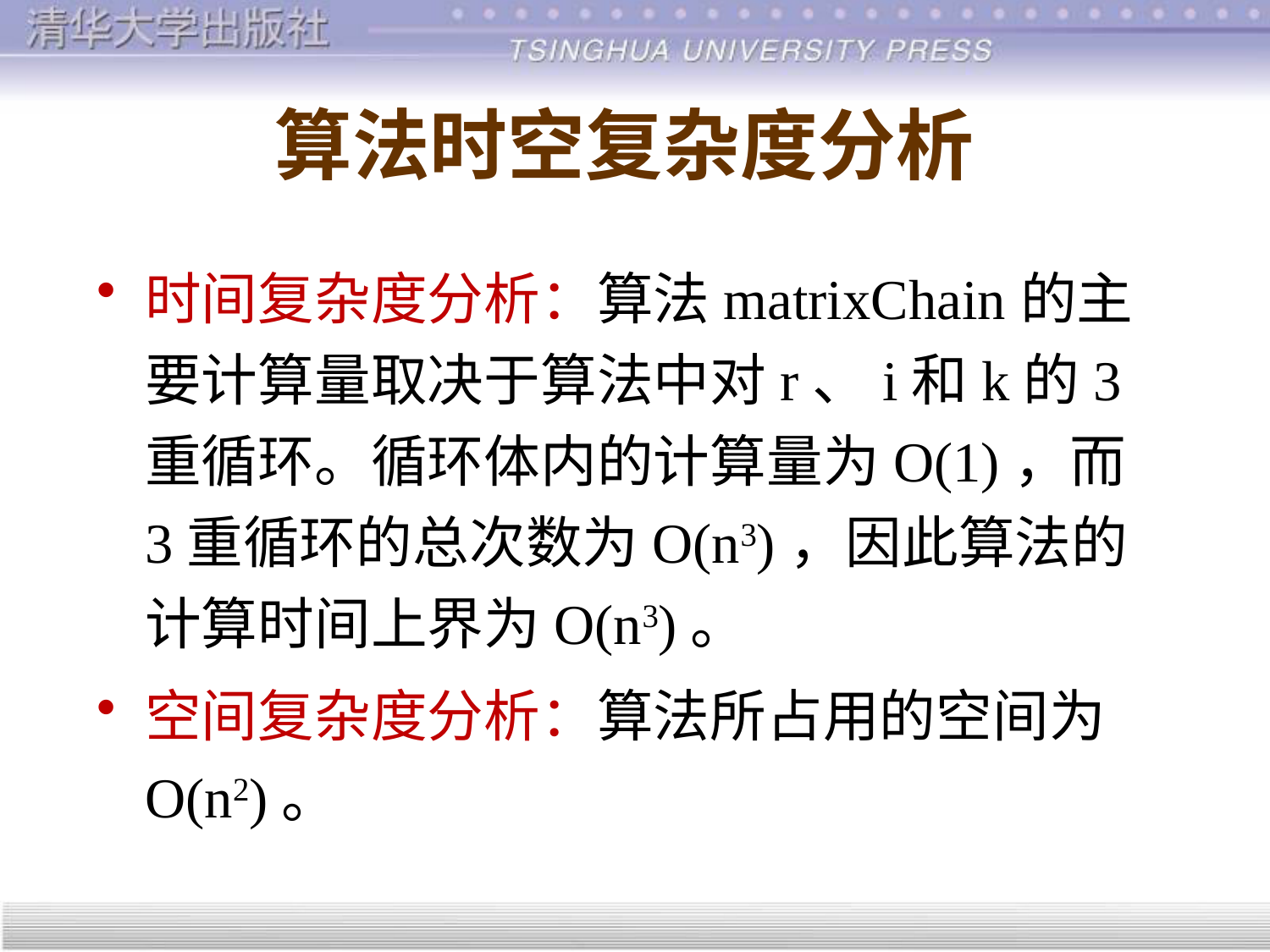

# 算法时空复杂度分析
时间复杂度分析：算法matrixChain的主要计算量取决于算法中对r、i和k的3重循环。循环体内的计算量为O(1)，而3重循环的总次数为O(n3)，因此算法的计算时间上界为O(n3)。
空间复杂度分析：算法所占用的空间为O(n2)。
35